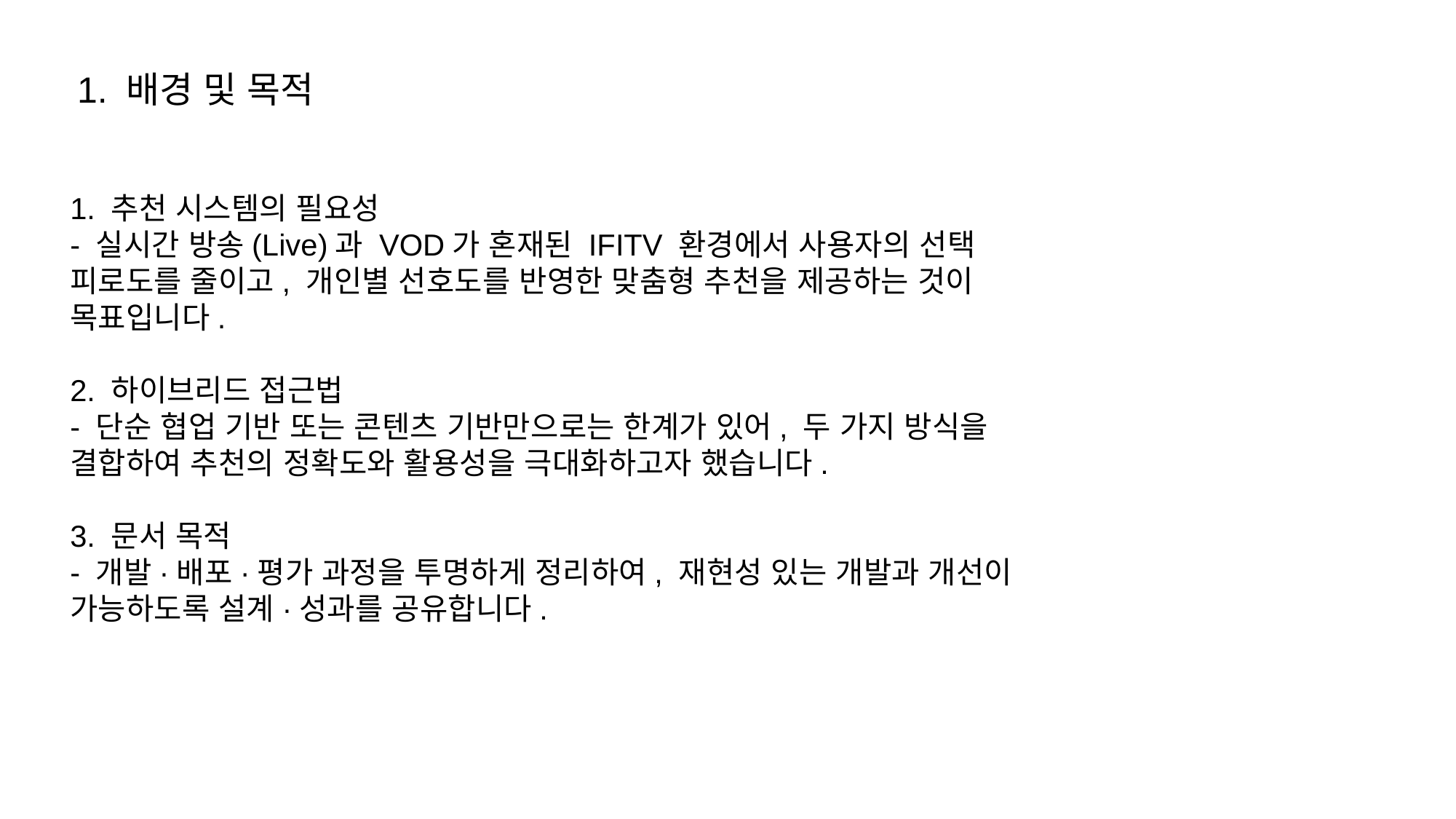

1. 배경 및 목적
1. 추천 시스템의 필요성
- 실시간 방송(Live)과 VOD가 혼재된 IFITV 환경에서 사용자의 선택 피로도를 줄이고, 개인별 선호도를 반영한 맞춤형 추천을 제공하는 것이 목표입니다.

2. 하이브리드 접근법
- 단순 협업 기반 또는 콘텐츠 기반만으로는 한계가 있어, 두 가지 방식을 결합하여 추천의 정확도와 활용성을 극대화하고자 했습니다.

3. 문서 목적
- 개발·배포·평가 과정을 투명하게 정리하여, 재현성 있는 개발과 개선이 가능하도록 설계·성과를 공유합니다.